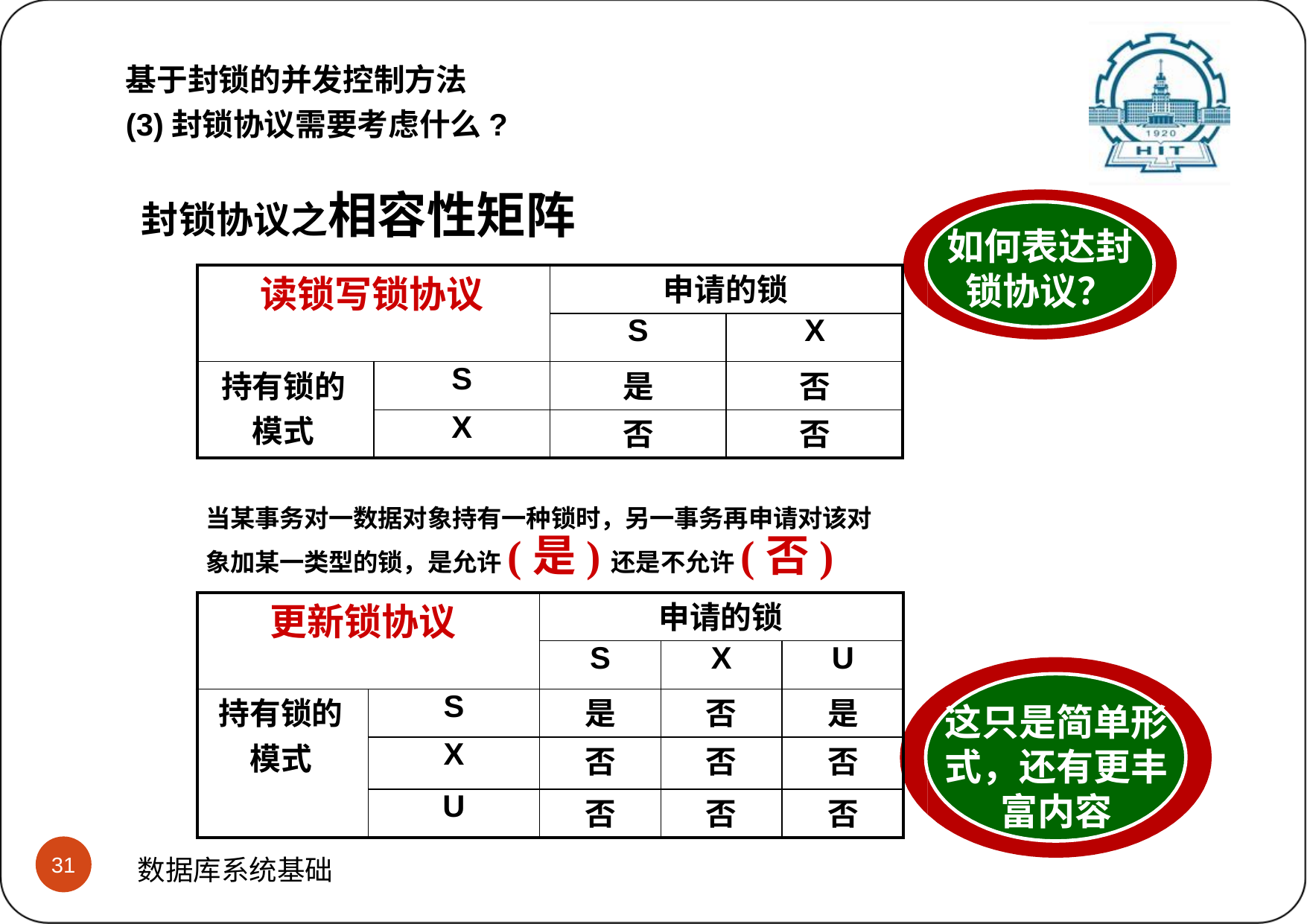

基于封锁的并发控制方法
(3)封锁协议需要考虑什么?
封锁协议之相容性矩阵

如何表达封 锁协议？
| 读锁写锁协议 |  | 申请的锁 |  |
| --- | --- | --- | --- |
|  |  | S | X |
| 持有锁的 模式 | S | 是 | 否 |
|  | X | 否 | 否 |
当某事务对一数据对象持有一种锁时，另一事务再申请对该对 象加某一类型的锁，是允许(是)还是不允许(否)
| 更新锁协议 |  | 申请的锁 |  |  |
| --- | --- | --- | --- | --- |
|  |  | S | X | U |
| 持有锁的 模式 | S | 是 | 否 | 是 |
|  | X | 否 | 否 | 否 |
|  | U | 否 | 否 | 否 |

这只是简单形 式，还有更丰 富内容